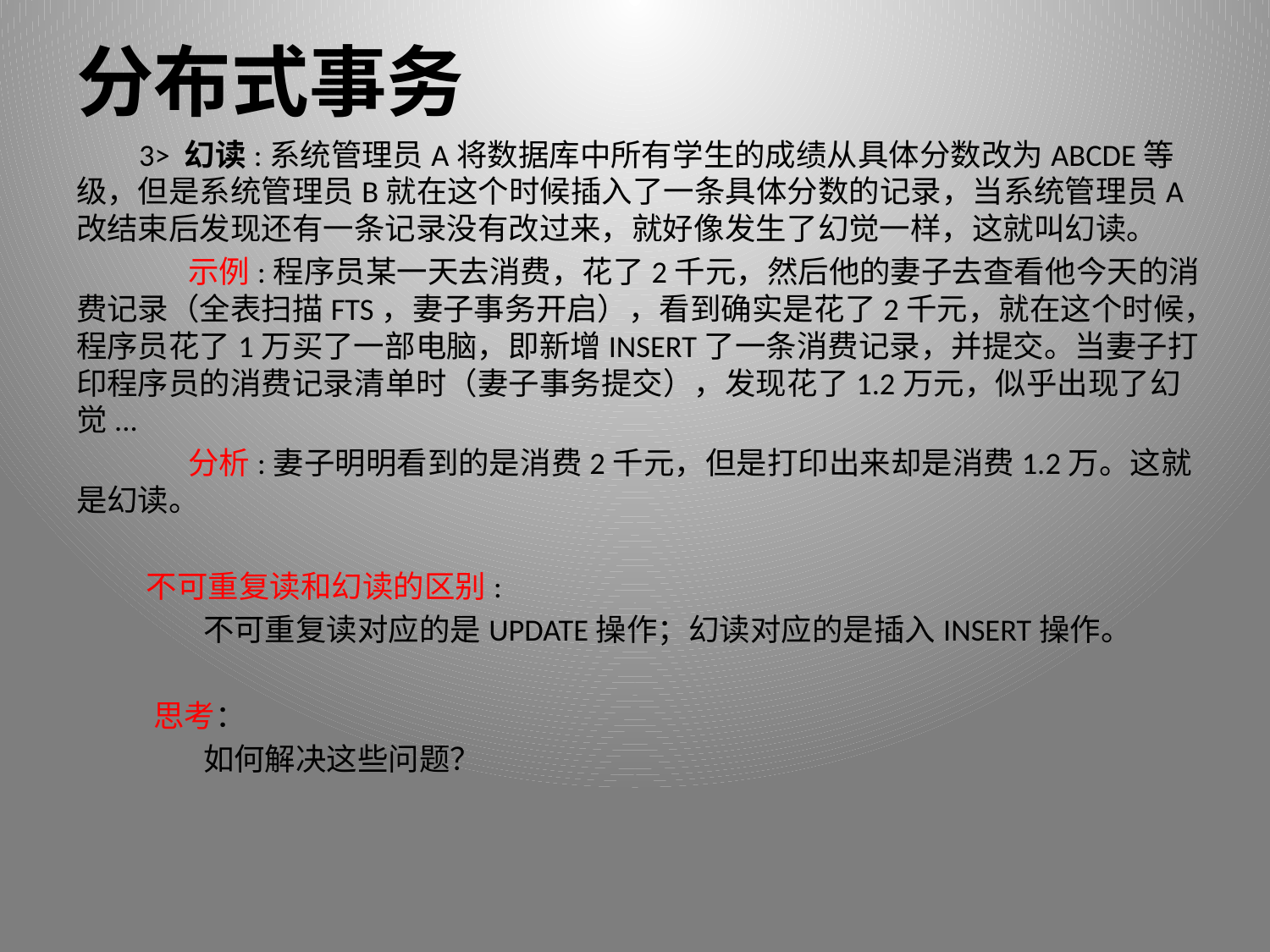

# 分布式事务
         3> 幻读:系统管理员A将数据库中所有学生的成绩从具体分数改为ABCDE等级，但是系统管理员B就在这个时候插入了一条具体分数的记录，当系统管理员A改结束后发现还有一条记录没有改过来，就好像发生了幻觉一样，这就叫幻读。
               示例:程序员某一天去消费，花了2千元，然后他的妻子去查看他今天的消费记录（全表扫描FTS，妻子事务开启），看到确实是花了2千元，就在这个时候，程序员花了1万买了一部电脑，即新增INSERT了一条消费记录，并提交。当妻子打印程序员的消费记录清单时（妻子事务提交），发现花了1.2万元，似乎出现了幻觉...
               分析:妻子明明看到的是消费2千元，但是打印出来却是消费1.2万。这就是幻读。

         不可重复读和幻读的区别:
	不可重复读对应的是UPDATE操作；幻读对应的是插入INSERT操作。

          思考：
	如何解决这些问题？